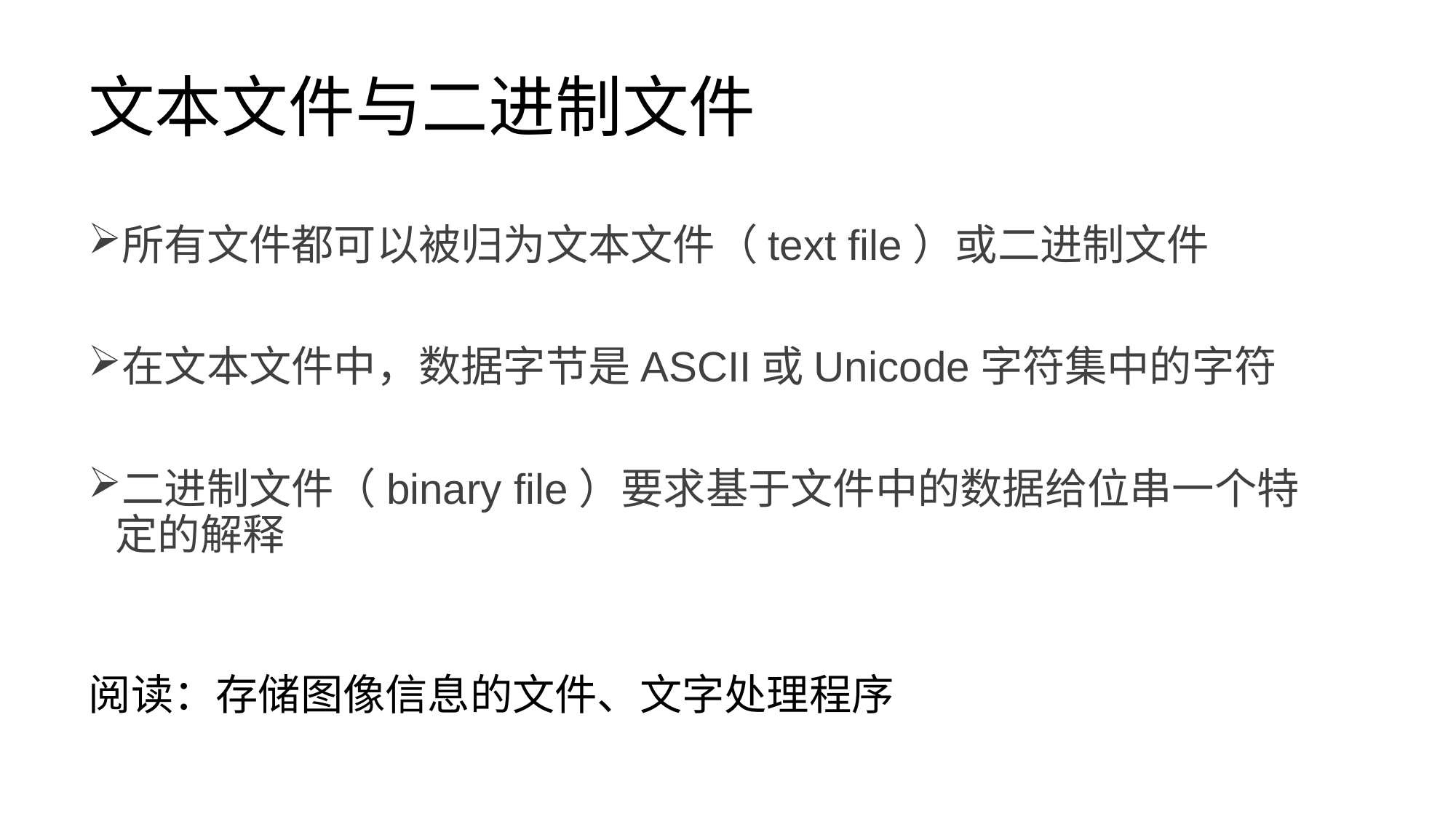

# 文本文件与二进制文件
所有文件都可以被归为文本文件（text file）或二进制文件

在文本文件中，数据字节是ASCII或Unicode字符集中的字符

二进制文件（binary file）要求基于文件中的数据给位串一个特定的解释
阅读：存储图像信息的文件、文字处理程序